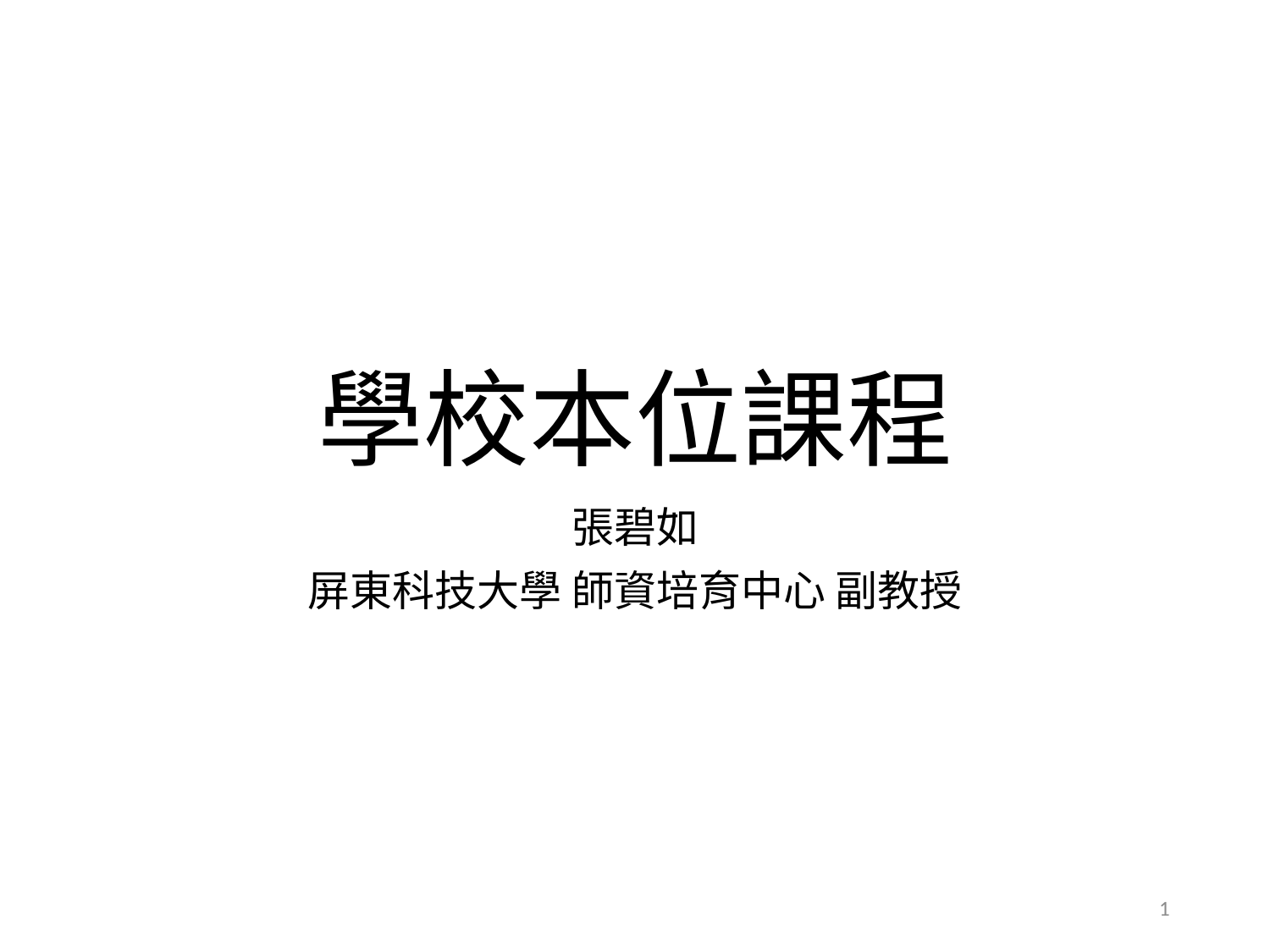

# 學校本位課程
張碧如
屏東科技大學 師資培育中心 副教授
1